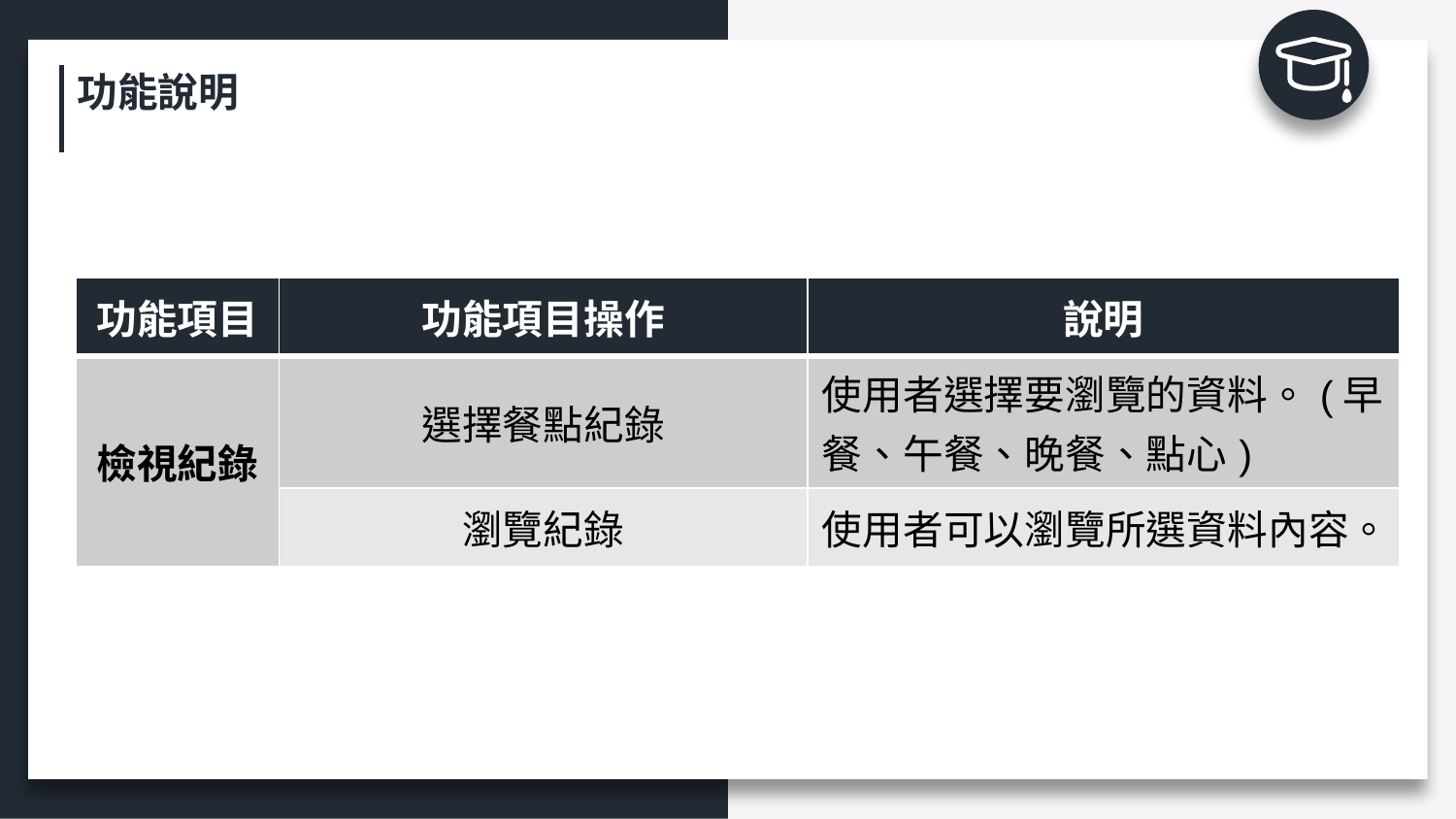

功能說明

| 功能項目 | 功能項目操作 | 說明 |
| --- | --- | --- |
| 檢視紀錄 | 選擇餐點紀錄 | 使用者選擇要瀏覽的資料。(早餐、午餐、晚餐、點心) |
|  | 瀏覽紀錄 | 使用者可以瀏覽所選資料內容。 |